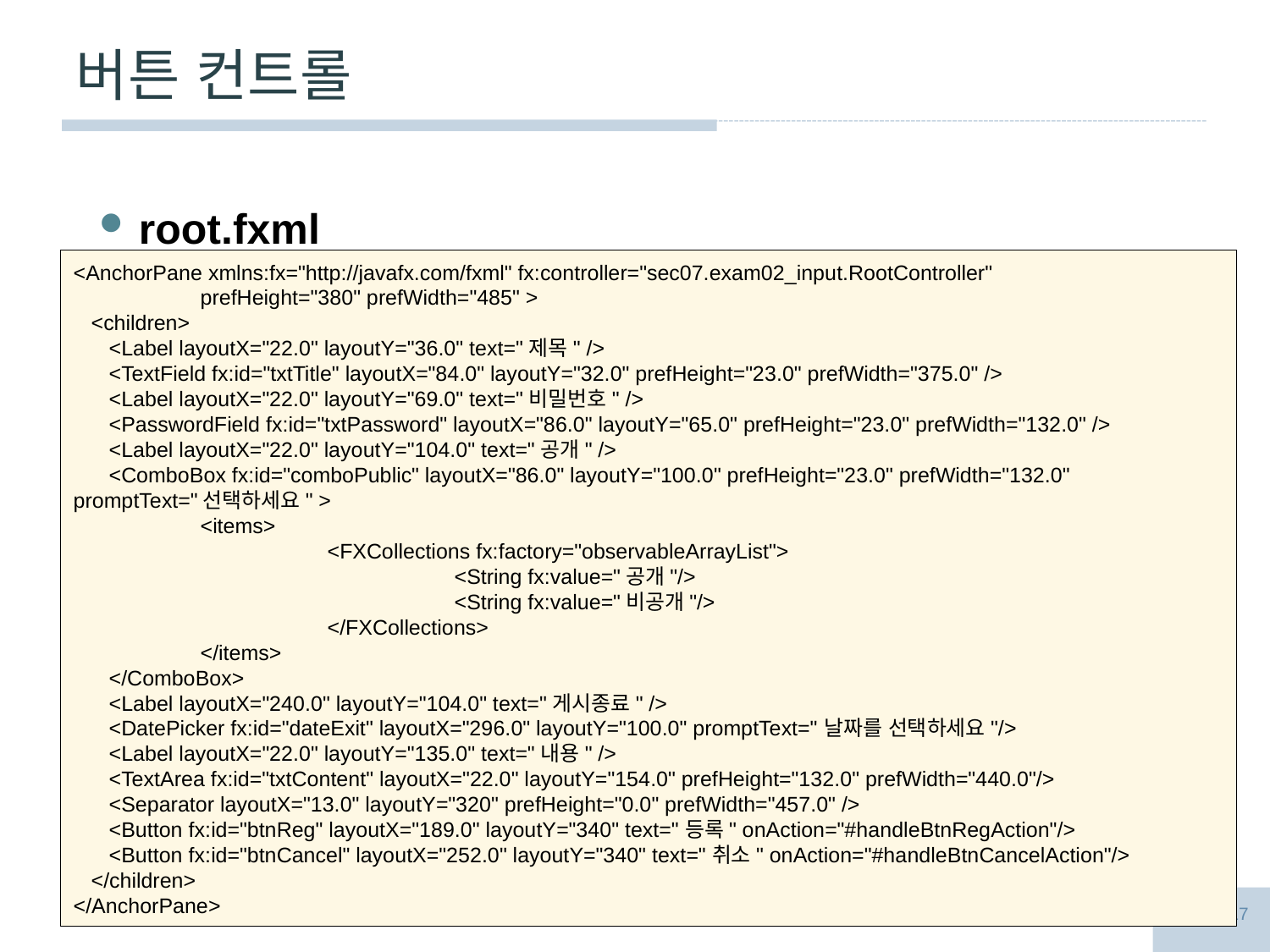

# 버튼 컨트롤
root.fxml

<AnchorPane xmlns:fx="http://javafx.com/fxml" fx:controller="sec07.exam02_input.RootController"
	prefHeight="380" prefWidth="485" >
   <children>
      <Label layoutX="22.0" layoutY="36.0" text="제목" />
      <TextField fx:id="txtTitle" layoutX="84.0" layoutY="32.0" prefHeight="23.0" prefWidth="375.0" />
      <Label layoutX="22.0" layoutY="69.0" text="비밀번호" />
      <PasswordField fx:id="txtPassword" layoutX="86.0" layoutY="65.0" prefHeight="23.0" prefWidth="132.0" />
      <Label layoutX="22.0" layoutY="104.0" text="공개" />
      <ComboBox fx:id="comboPublic" layoutX="86.0" layoutY="100.0" prefHeight="23.0" prefWidth="132.0" promptText="선택하세요" >
	<items>
		<FXCollections fx:factory="observableArrayList">
			<String fx:value="공개"/>
			<String fx:value="비공개"/>
		</FXCollections>
	</items>
      </ComboBox>
      <Label layoutX="240.0" layoutY="104.0" text="게시종료" />
      <DatePicker fx:id="dateExit" layoutX="296.0" layoutY="100.0" promptText="날짜를 선택하세요"/>
      <Label layoutX="22.0" layoutY="135.0" text="내용" />
      <TextArea fx:id="txtContent" layoutX="22.0" layoutY="154.0" prefHeight="132.0" prefWidth="440.0"/>
      <Separator layoutX="13.0" layoutY="320" prefHeight="0.0" prefWidth="457.0" />
      <Button fx:id="btnReg" layoutX="189.0" layoutY="340" text="등록" onAction="#handleBtnRegAction"/>
      <Button fx:id="btnCancel" layoutX="252.0" layoutY="340" text="취소" onAction="#handleBtnCancelAction"/>
   </children>
</AnchorPane>